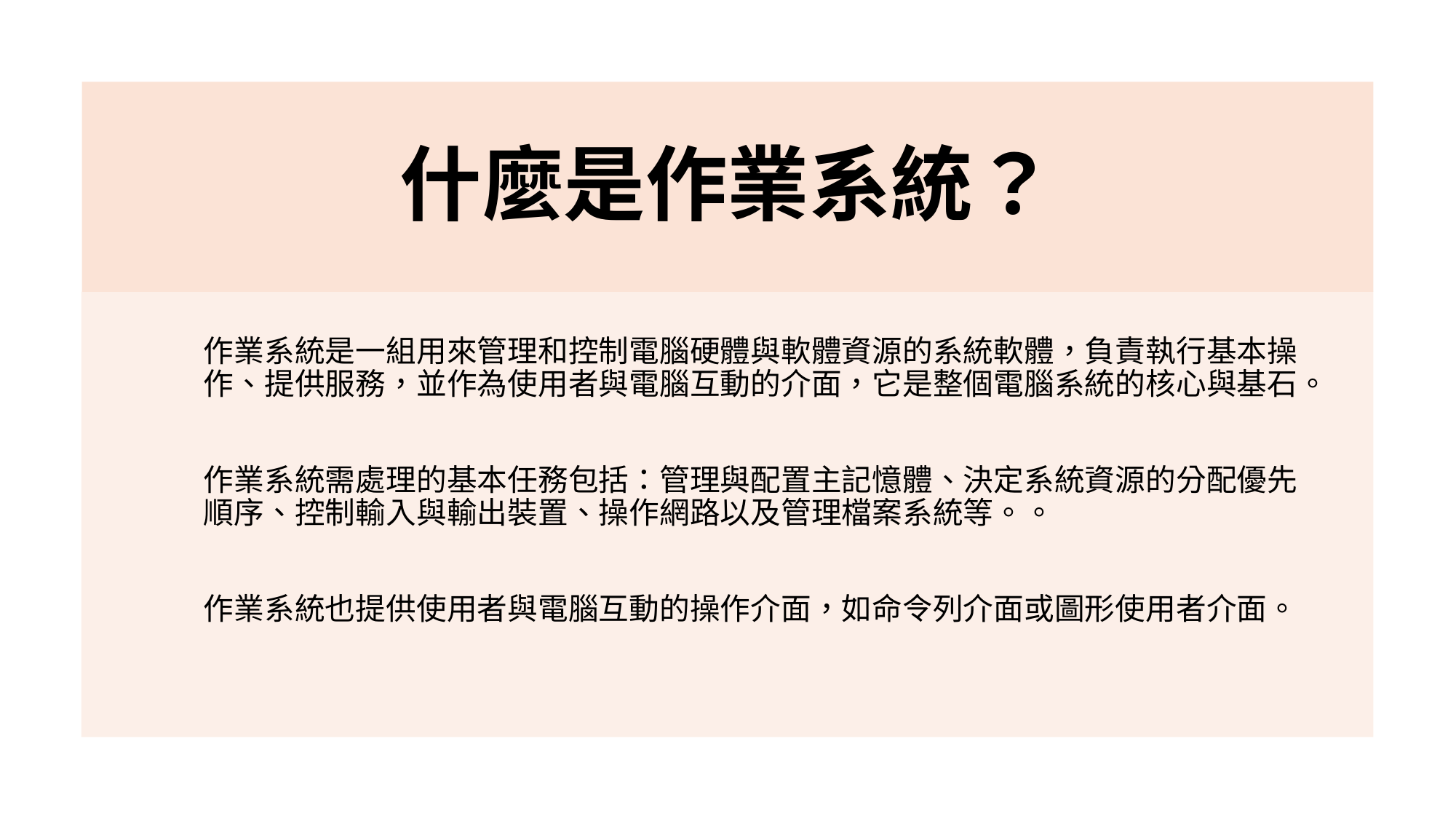

# 什麼是作業系統？

作業系統是一組用來管理和控制電腦硬體與軟體資源的系統軟體，負責執行基本操作、提供服務，並作為使用者與電腦互動的介面，它是整個電腦系統的核心與基石。

作業系統需處理的基本任務包括：管理與配置主記憶體、決定系統資源的分配優先順序、控制輸入與輸出裝置、操作網路以及管理檔案系統等。。

作業系統也提供使用者與電腦互動的操作介面，如命令列介面或圖形使用者介面。